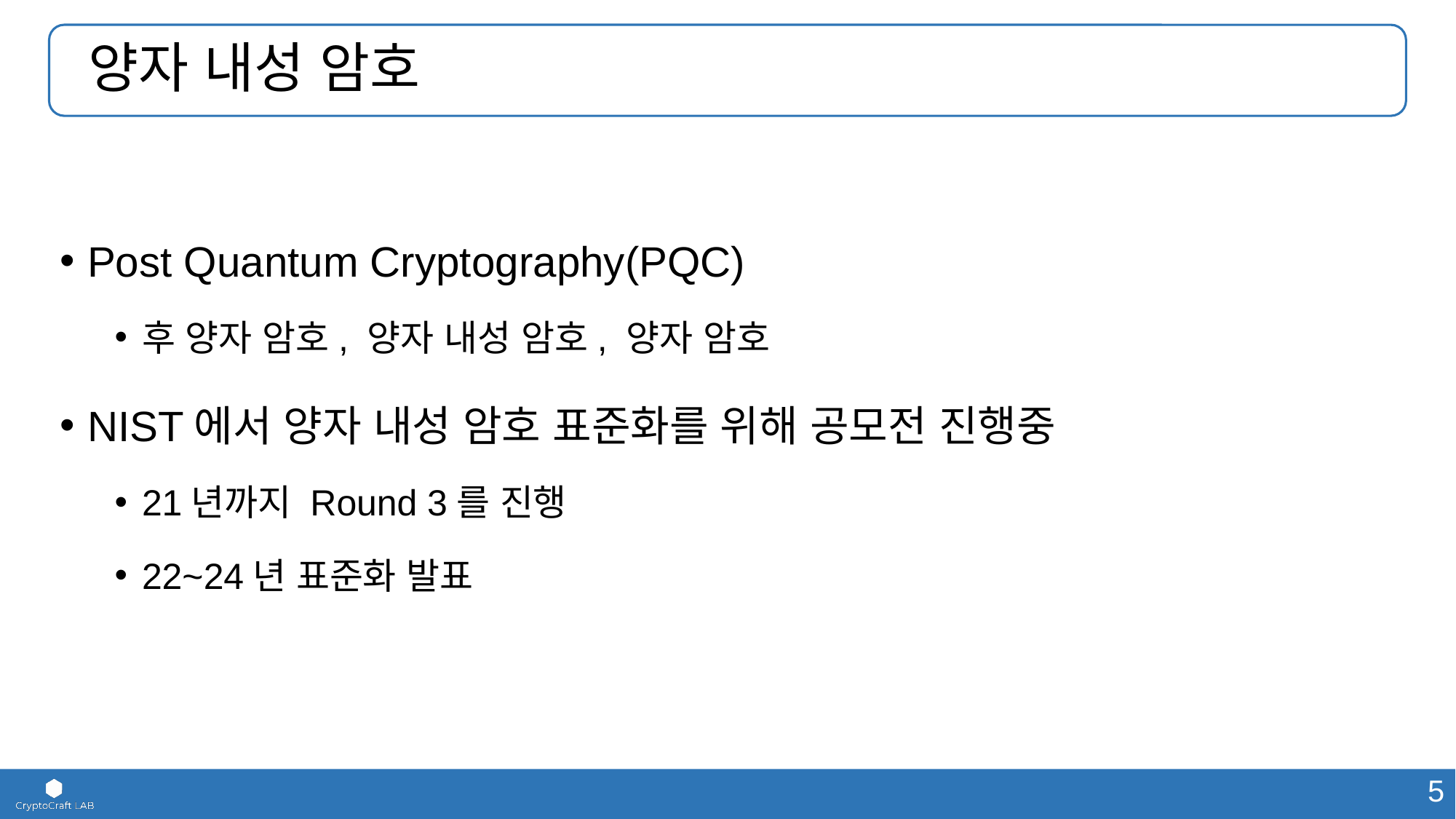

# 양자 내성 암호

Post Quantum Cryptography(PQC)
후 양자 암호, 양자 내성 암호, 양자 암호
NIST에서 양자 내성 암호 표준화를 위해 공모전 진행중
21년까지 Round 3를 진행
22~24년 표준화 발표